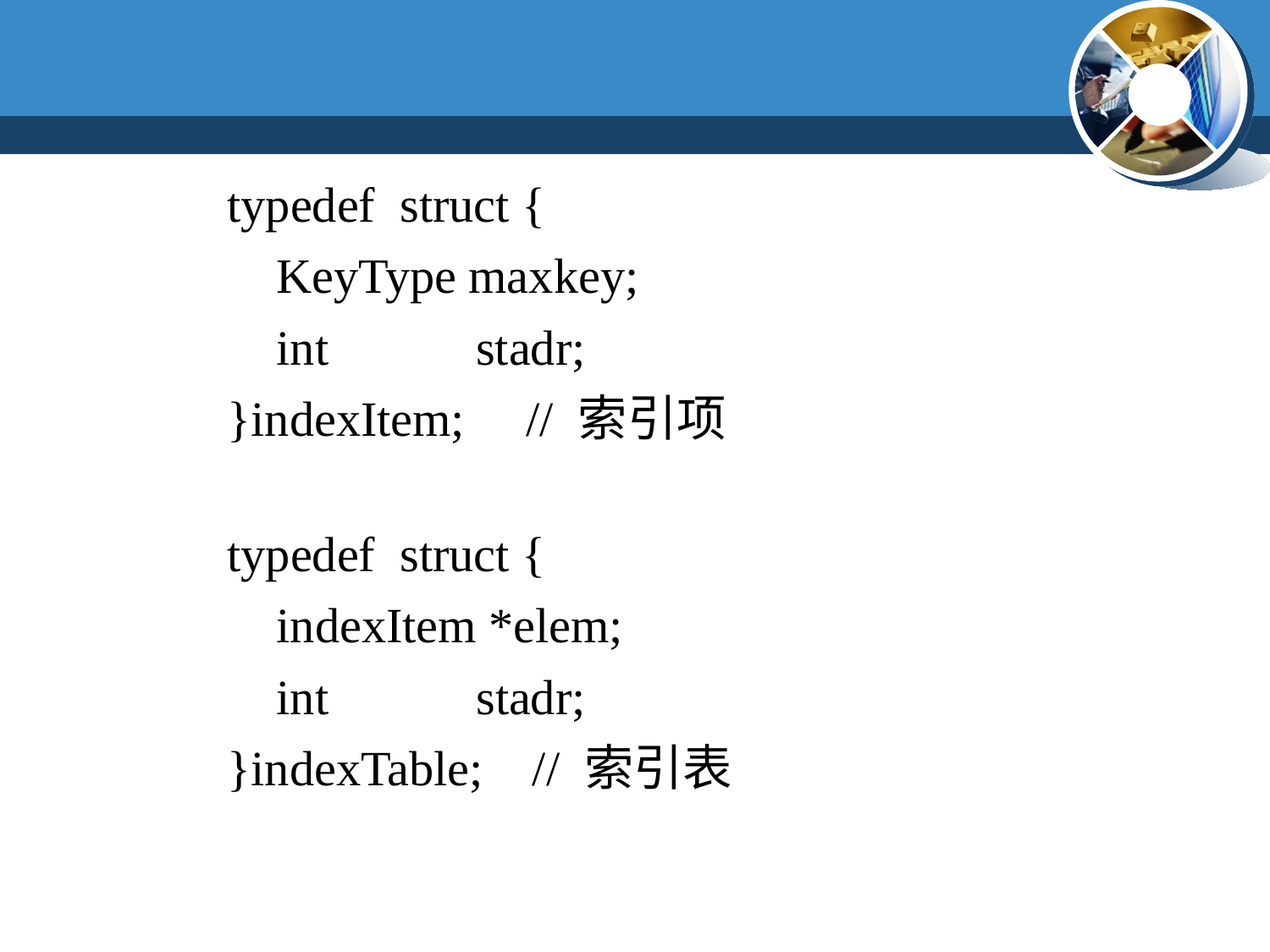

typedef  struct {
    KeyType maxkey;
    int            stadr;
}indexItem;     // 索引项
typedef  struct {
    indexItem *elem;
    int            stadr;
}indexTable;    // 索引表